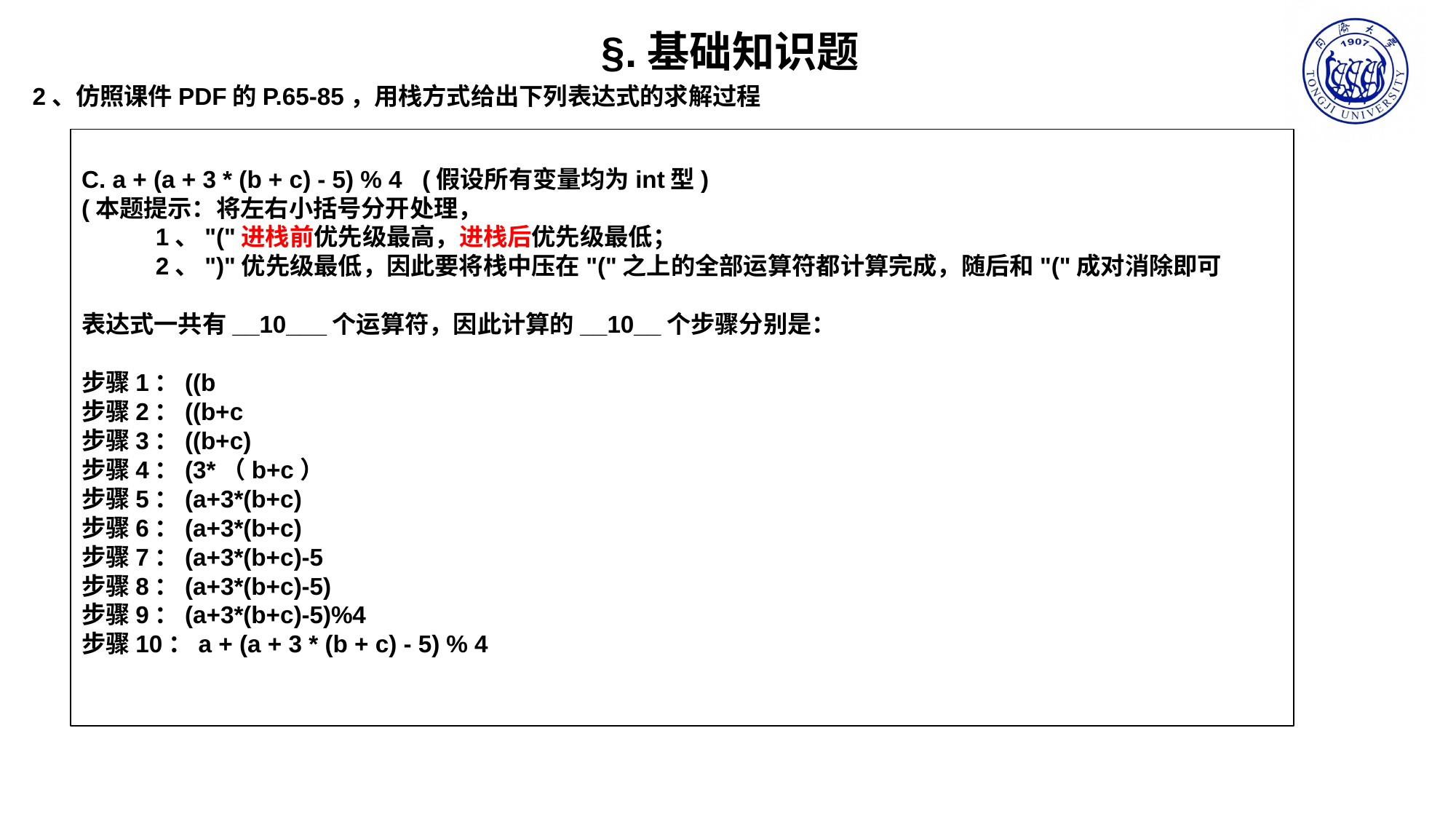

§.基础知识题
2、仿照课件PDF的P.65-85，用栈方式给出下列表达式的求解过程

C. a + (a + 3 * (b + c) - 5) % 4   (假设所有变量均为int型)
(本题提示：将左右小括号分开处理，
           1、"("进栈前优先级最高，进栈后优先级最低；
           2、")"优先级最低，因此要将栈中压在"("之上的全部运算符都计算完成，随后和"("成对消除即可

表达式一共有__10___个运算符，因此计算的__10__个步骤分别是：

步骤1：((b
步骤2：((b+c
步骤3：((b+c)
步骤4：(3*（b+c）
步骤5：(a+3*(b+c)
步骤6：(a+3*(b+c)
步骤7：(a+3*(b+c)-5
步骤8：(a+3*(b+c)-5)
步骤9：(a+3*(b+c)-5)%4
步骤10：a + (a + 3 * (b + c) - 5) % 4

: